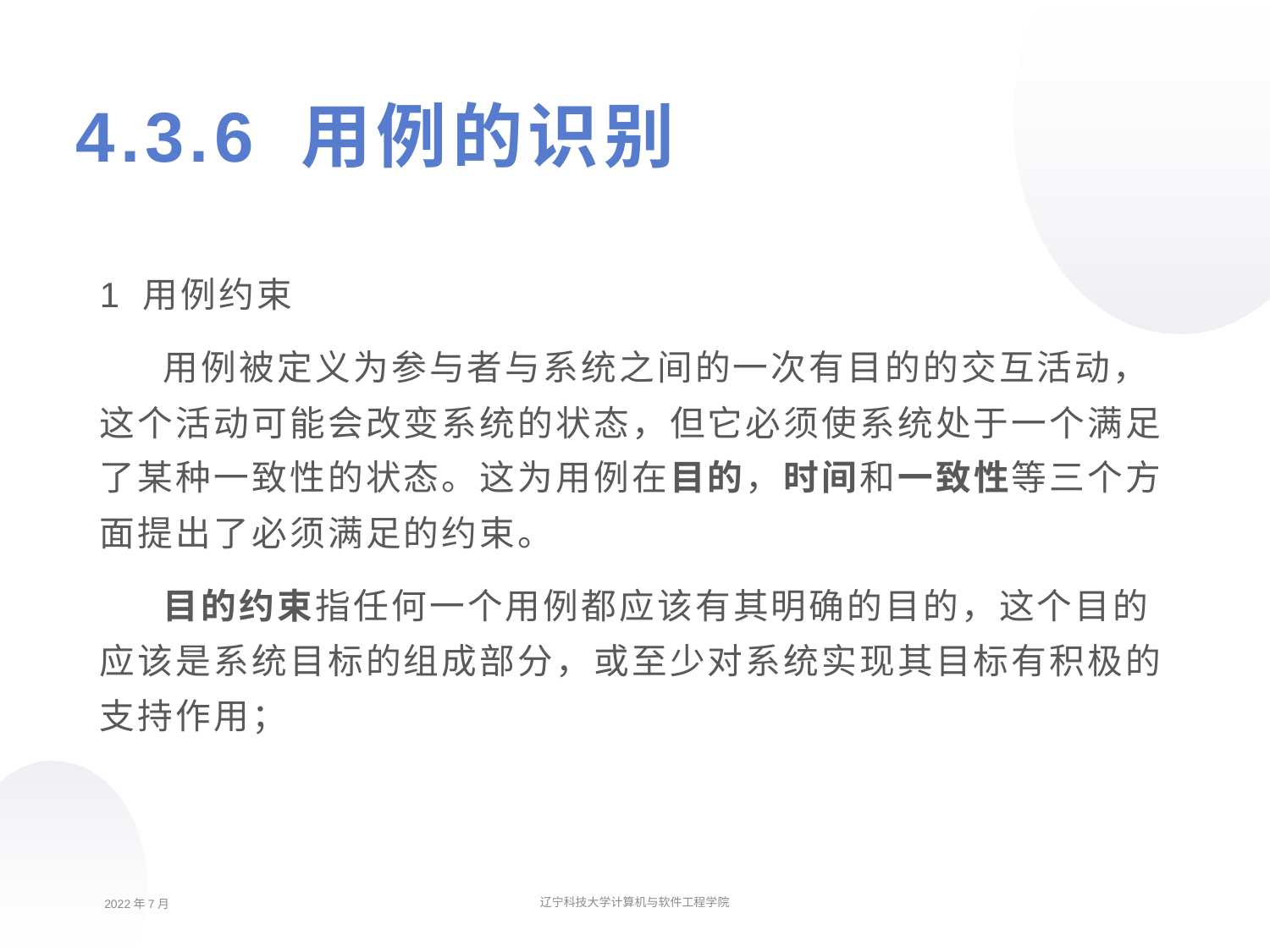

4.3.6 用例的识别
1 用例约束
用例被定义为参与者与系统之间的一次有目的的交互活动，这个活动可能会改变系统的状态，但它必须使系统处于一个满足了某种一致性的状态。这为用例在目的，时间和一致性等三个方面提出了必须满足的约束。
目的约束指任何一个用例都应该有其明确的目的，这个目的应该是系统目标的组成部分，或至少对系统实现其目标有积极的支持作用；

2022年7月
辽宁科技大学计算机与软件工程学院
63